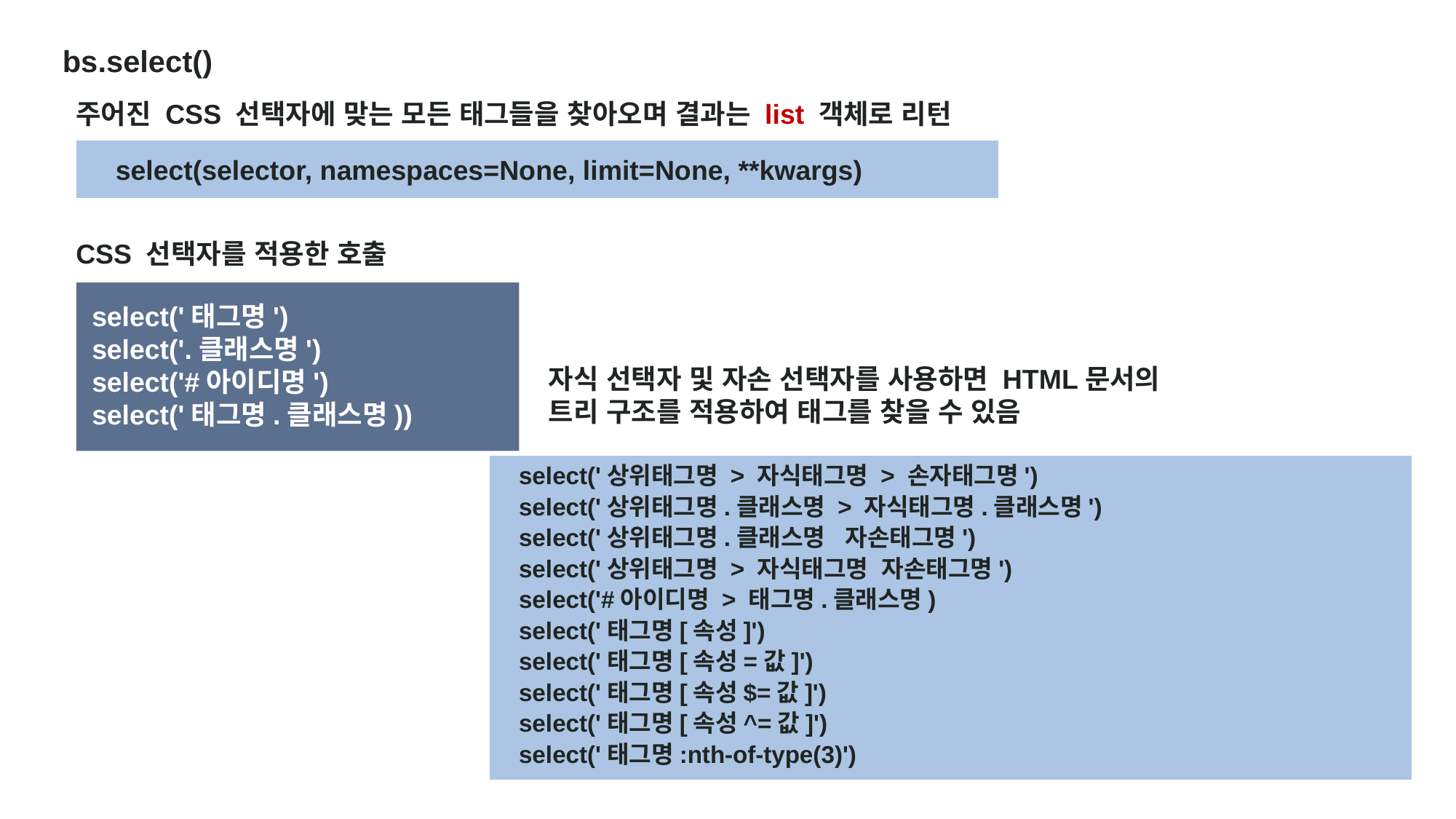

bs.select()
주어진 CSS 선택자에 맞는 모든 태그들을 찾아오며 결과는 list 객체로 리턴

select(selector, namespaces=None, limit=None, **kwargs)
CSS 선택자를 적용한 호출

select('태그명')
select('.클래스명')
select('#아이디명')
select('태그명.클래스명))
자식 선택자 및 자손 선택자를 사용하면 HTML문서의 트리 구조를 적용하여 태그를 찾을 수 있음

select('상위태그명 > 자식태그명 > 손자태그명')
select('상위태그명.클래스명 > 자식태그명.클래스명')
select('상위태그명.클래스명   자손태그명')
select('상위태그명 > 자식태그명  자손태그명')
select('#아이디명 > 태그명.클래스명)
select('태그명[속성]')
select('태그명[속성=값]')
select('태그명[속성$=값]')
select('태그명[속성^=값]')
select('태그명:nth-of-type(3)')